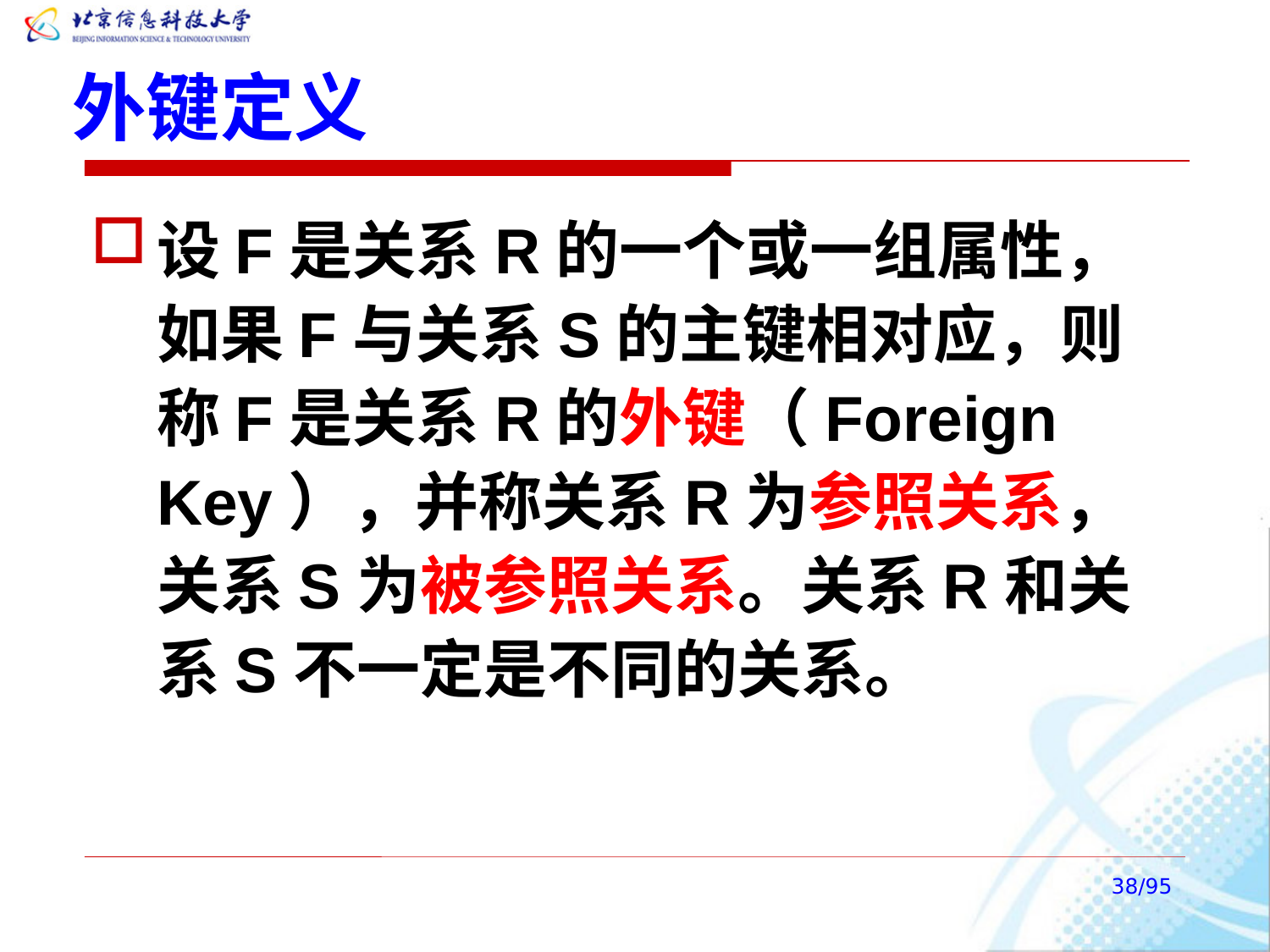

# 外键定义
设F是关系R的一个或一组属性，如果F与关系S的主键相对应，则称F是关系R的外键（Foreign Key），并称关系R为参照关系，关系S为被参照关系。关系R和关系S不一定是不同的关系。

38/95